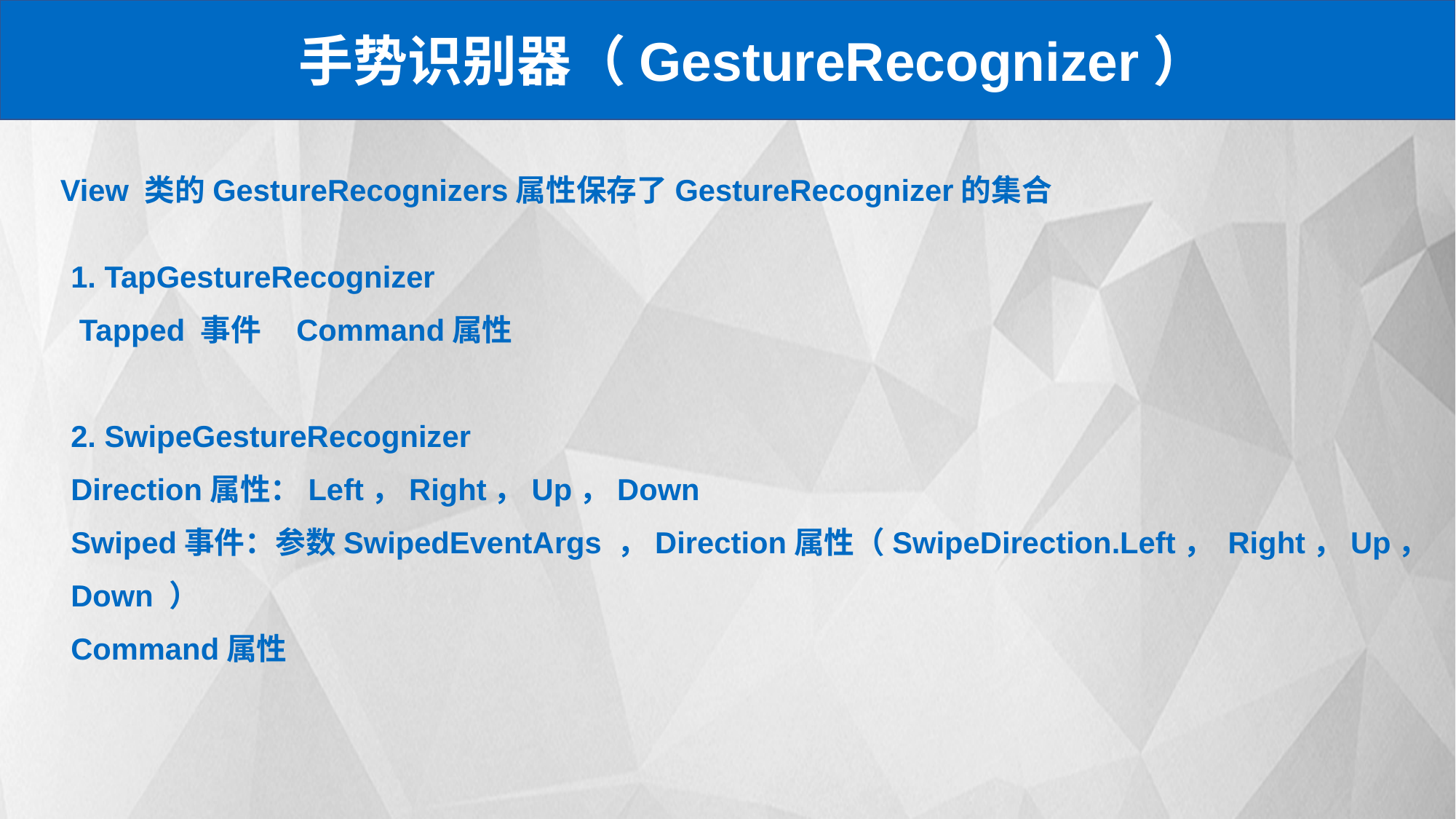

手势识别器（GestureRecognizer）
View 类的GestureRecognizers属性保存了GestureRecognizer的集合
1. TapGestureRecognizer
 Tapped 事件    Command属性

2. SwipeGestureRecognizer
Direction属性：Left，Right，Up，Down
Swiped事件：参数SwipedEventArgs ，Direction属性（SwipeDirection.Left， Right，Up，Down ）
Command属性